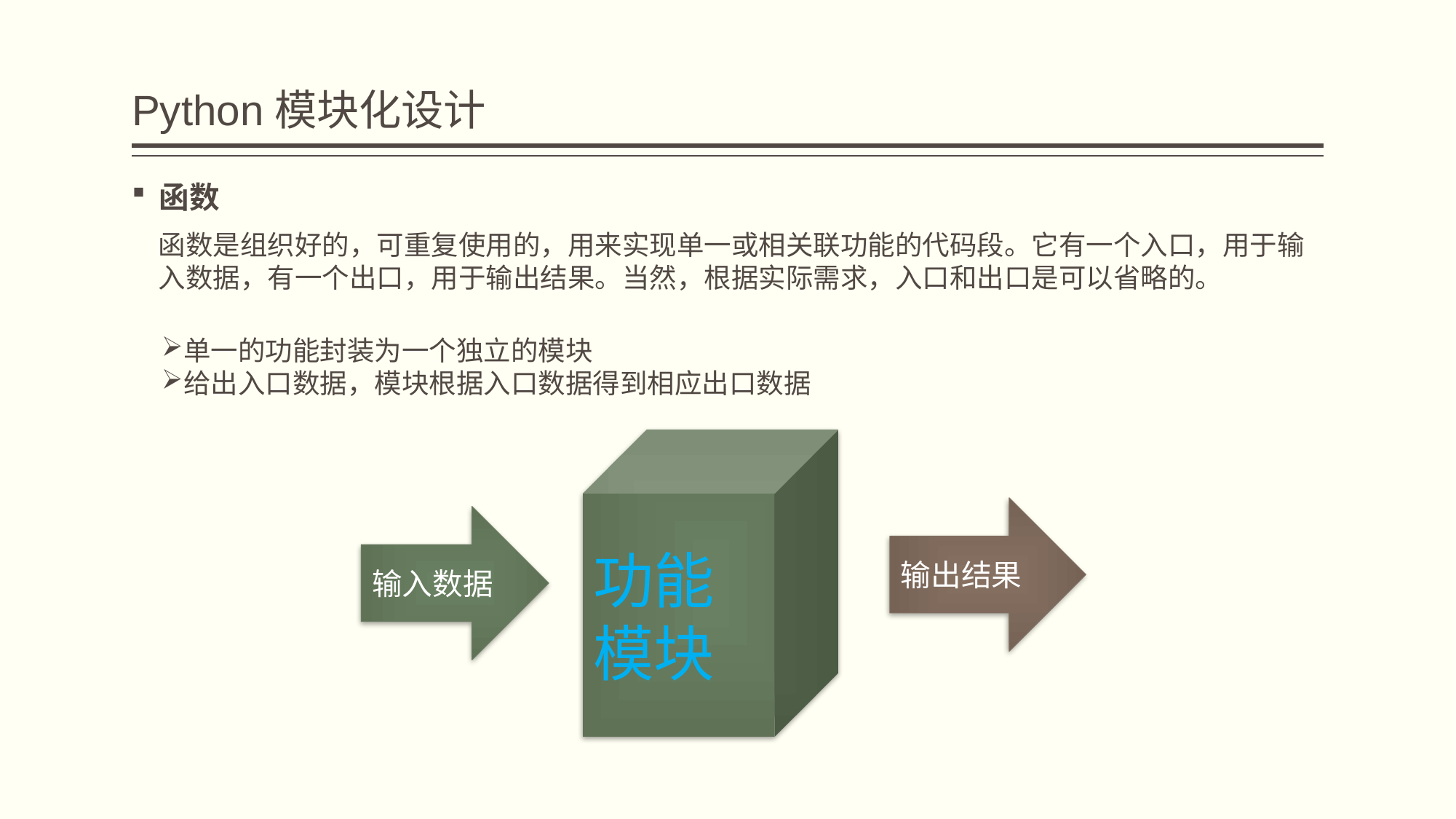

# Python模块化设计
函数
函数是组织好的，可重复使用的，用来实现单一或相关联功能的代码段。它有一个入口，用于输入数据，有一个出口，用于输出结果。当然，根据实际需求，入口和出口是可以省略的。
单一的功能封装为一个独立的模块
给出入口数据，模块根据入口数据得到相应出口数据
功能    模块
输出结果
输入数据